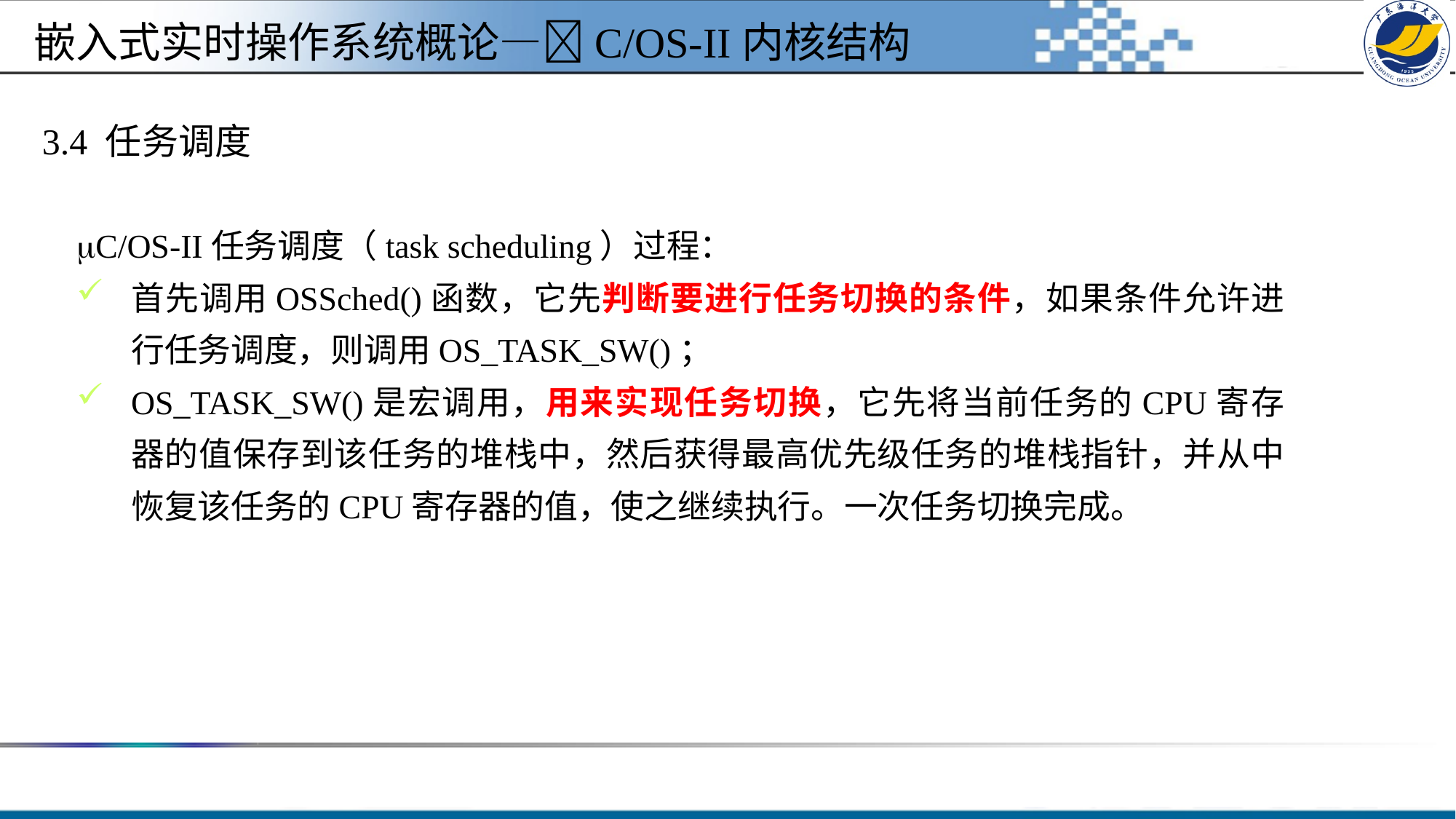

嵌入式实时操作系统概论—μC/OS-II内核结构
3.4 任务调度
μC/OS-II任务调度（task scheduling）过程：
首先调用OSSched()函数，它先判断要进行任务切换的条件，如果条件允许进行任务调度，则调用OS_TASK_SW()；
OS_TASK_SW()是宏调用，用来实现任务切换，它先将当前任务的CPU寄存器的值保存到该任务的堆栈中，然后获得最高优先级任务的堆栈指针，并从中恢复该任务的CPU寄存器的值，使之继续执行。一次任务切换完成。
38